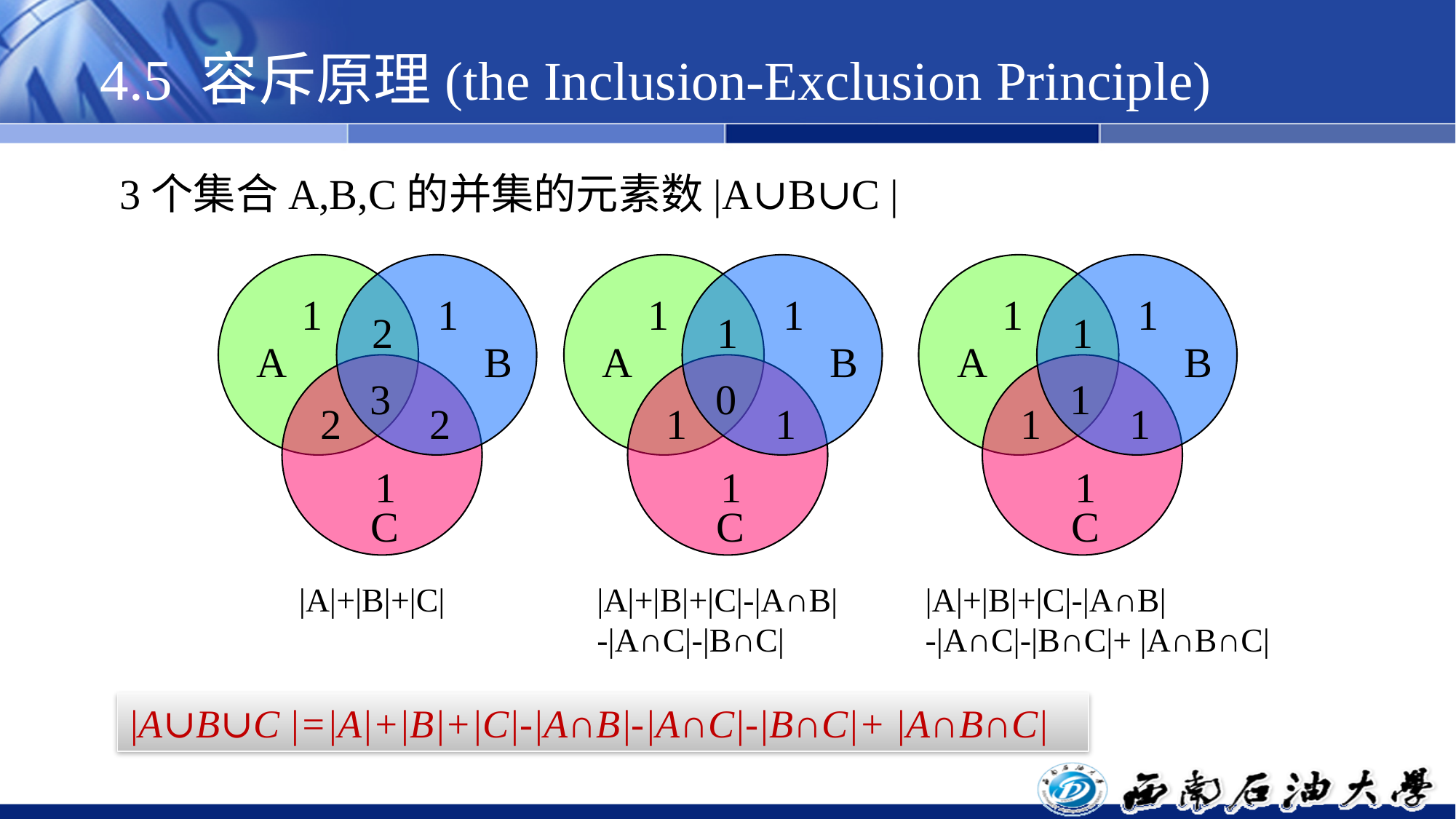

# 4.5 容斥原理(the Inclusion-Exclusion Principle)
3个集合A,B,C的并集的元素数|A∪B∪C |

1
1
1
1
1
1
2
1
1
A
B
A
B
A
B

3
0
1
2
2
1
1
1
1
1
1
1
C
C
C
|A|+|B|+|C|-|A∩B|
-|A∩C|-|B∩C|+ |A∩B∩C|
|A|+|B|+|C|
|A|+|B|+|C|-|A∩B|
-|A∩C|-|B∩C|
|A∪B∪C |=|A|+|B|+|C|-|A∩B|-|A∩C|-|B∩C|+ |A∩B∩C|